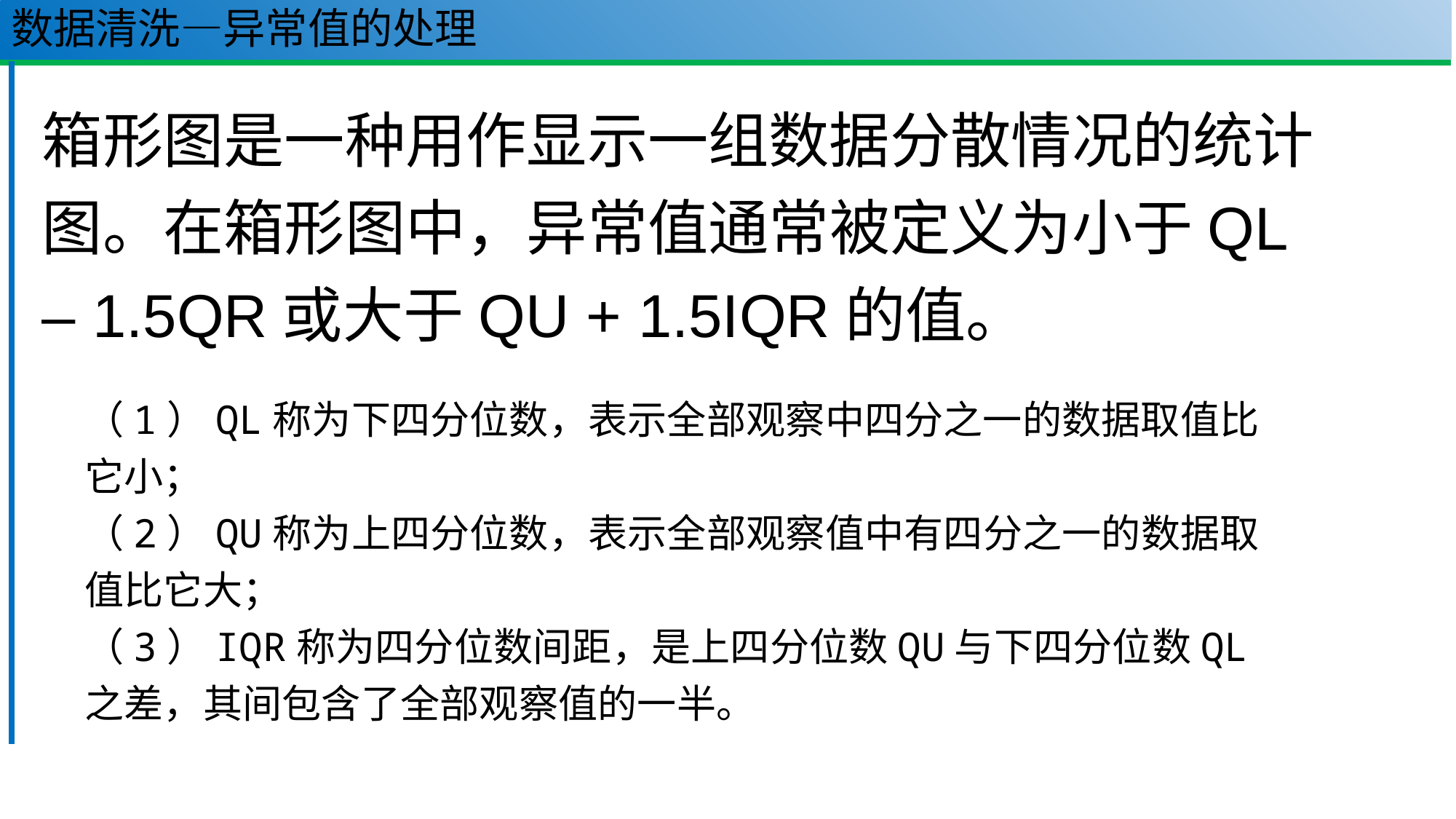

# 数据清洗—异常值的处理
箱形图是一种用作显示一组数据分散情况的统计图。在箱形图中，异常值通常被定义为小于QL – 1.5QR或大于QU + 1.5IQR的值。
（1）QL称为下四分位数，表示全部观察中四分之一的数据取值比它小；
（2）QU称为上四分位数，表示全部观察值中有四分之一的数据取值比它大；
（3）IQR称为四分位数间距，是上四分位数QU与下四分位数QL之差，其间包含了全部观察值的一半。